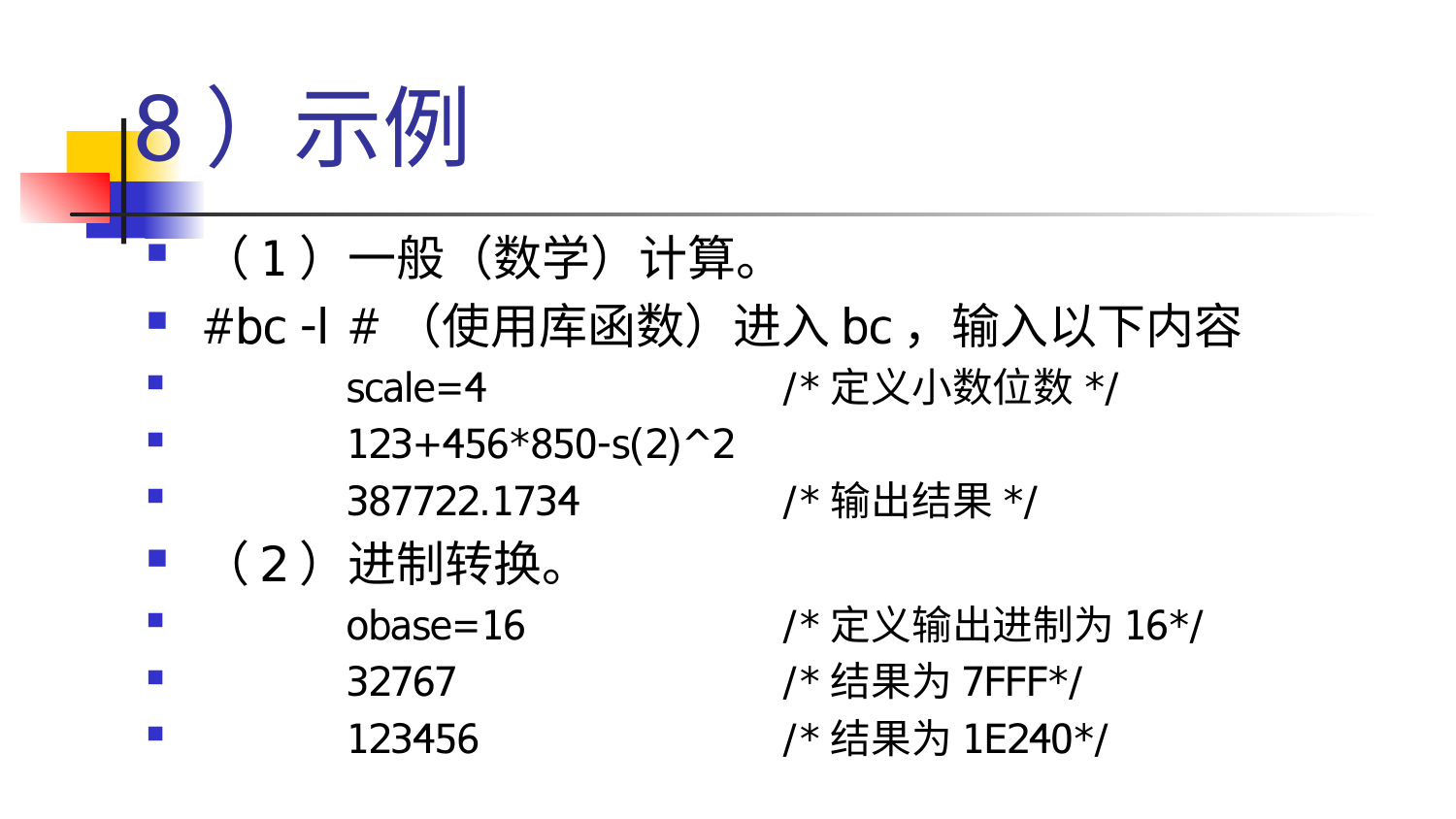

# 8）示例
（1）一般（数学）计算。
#bc -l 	#（使用库函数）进入bc，输入以下内容
	scale=4			/*定义小数位数*/
	123+456*850-s(2)^2
	387722.1734		/*输出结果*/
（2）进制转换。
	obase=16		/*定义输出进制为16*/
	32767			/*结果为7FFF*/
	123456			/*结果为1E240*/